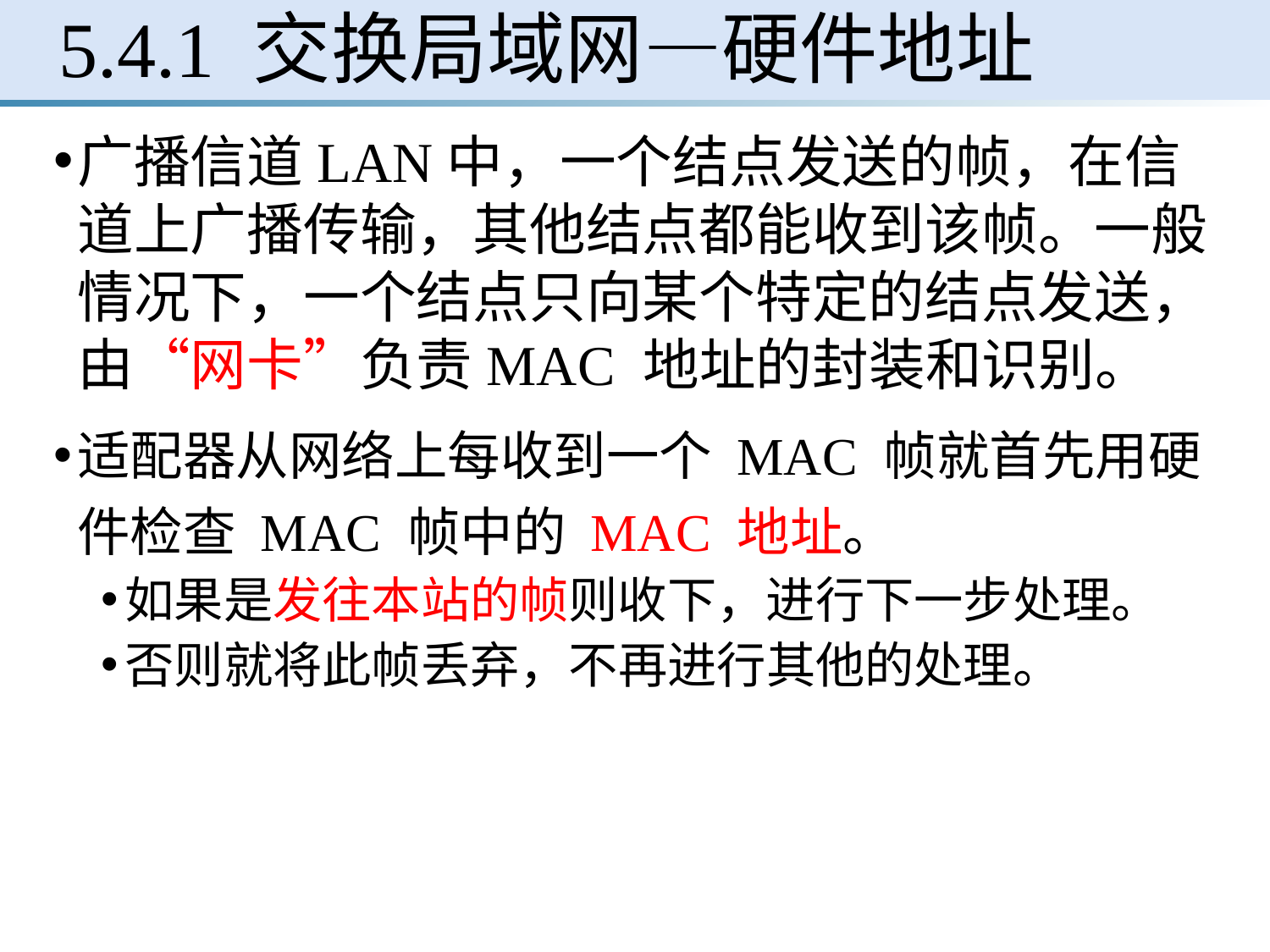

# 5.4.1 交换局域网—硬件地址
广播信道LAN中，一个结点发送的帧，在信道上广播传输，其他结点都能收到该帧。一般情况下，一个结点只向某个特定的结点发送，由“网卡”负责MAC 地址的封装和识别。
适配器从网络上每收到一个 MAC 帧就首先用硬件检查 MAC 帧中的 MAC 地址。
如果是发往本站的帧则收下，进行下一步处理。
否则就将此帧丢弃，不再进行其他的处理。